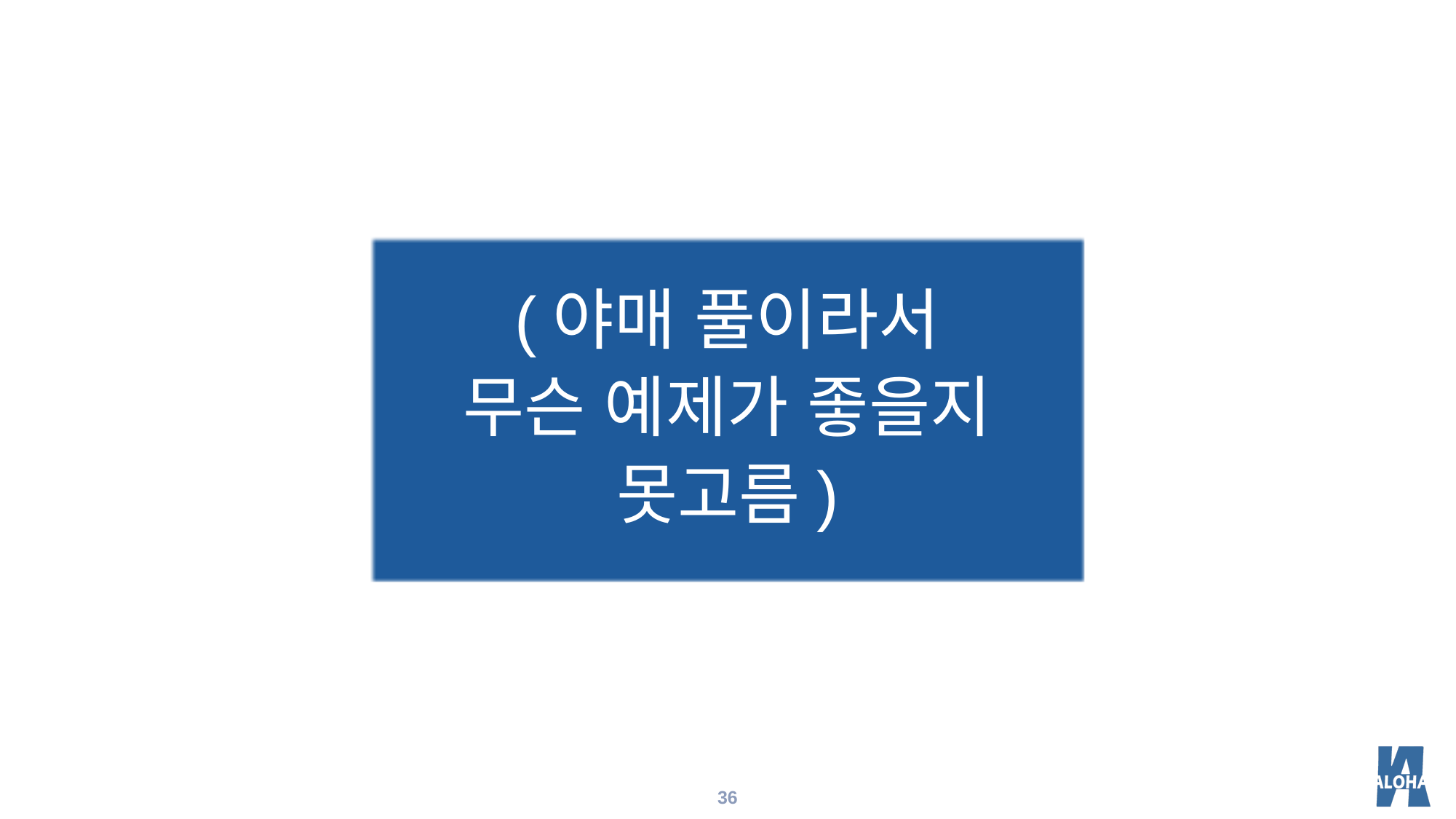

(야매 풀이라서
무슨 예제가 좋을지
못고름)
36